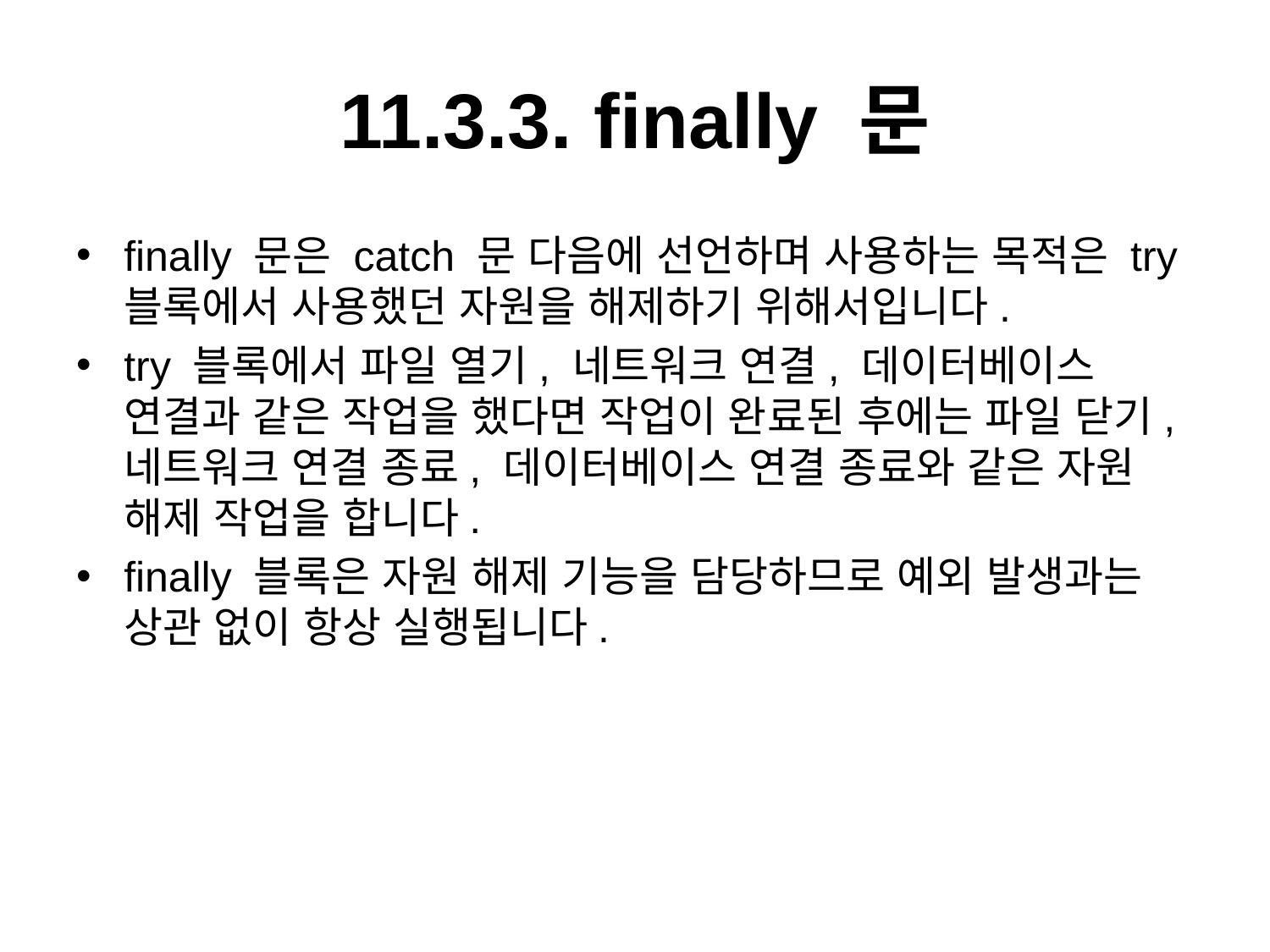

# 11.3.3. finally 문
finally 문은 catch 문 다음에 선언하며 사용하는 목적은 try 블록에서 사용했던 자원을 해제하기 위해서입니다.
try 블록에서 파일 열기, 네트워크 연결, 데이터베이스 연결과 같은 작업을 했다면 작업이 완료된 후에는 파일 닫기, 네트워크 연결 종료, 데이터베이스 연결 종료와 같은 자원 해제 작업을 합니다.
finally 블록은 자원 해제 기능을 담당하므로 예외 발생과는 상관 없이 항상 실행됩니다.